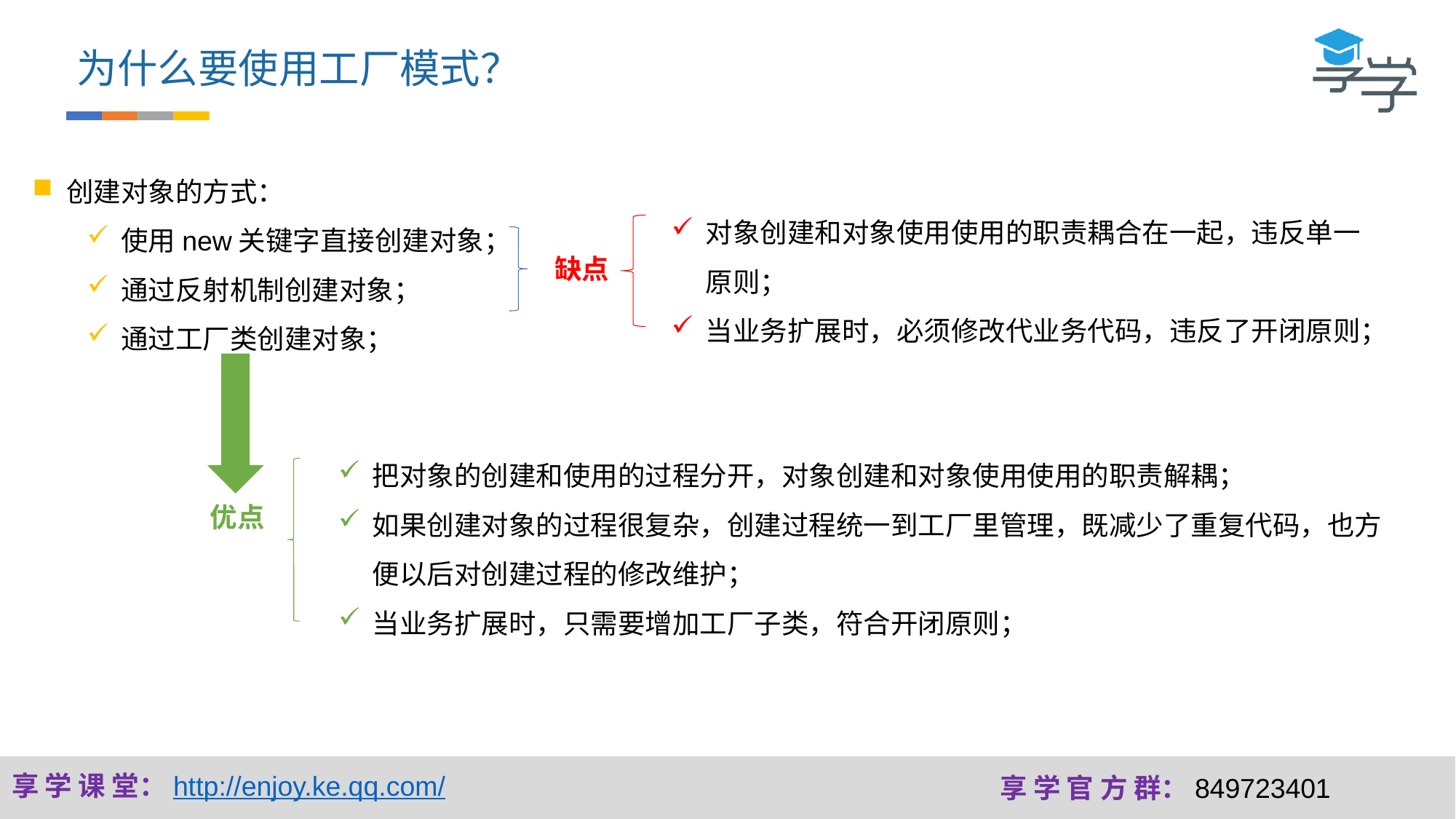

为什么要使用工厂模式？

创建对象的方式：
使用new关键字直接创建对象；
通过反射机制创建对象；
通过工厂类创建对象；
对象创建和对象使用使用的职责耦合在一起，违反单一原则；
当业务扩展时，必须修改代业务代码，违反了开闭原则；

缺点

把对象的创建和使用的过程分开，对象创建和对象使用使用的职责解耦；
如果创建对象的过程很复杂，创建过程统一到工厂里管理，既减少了重复代码，也方便以后对创建过程的修改维护；
当业务扩展时，只需要增加工厂子类，符合开闭原则；

优点